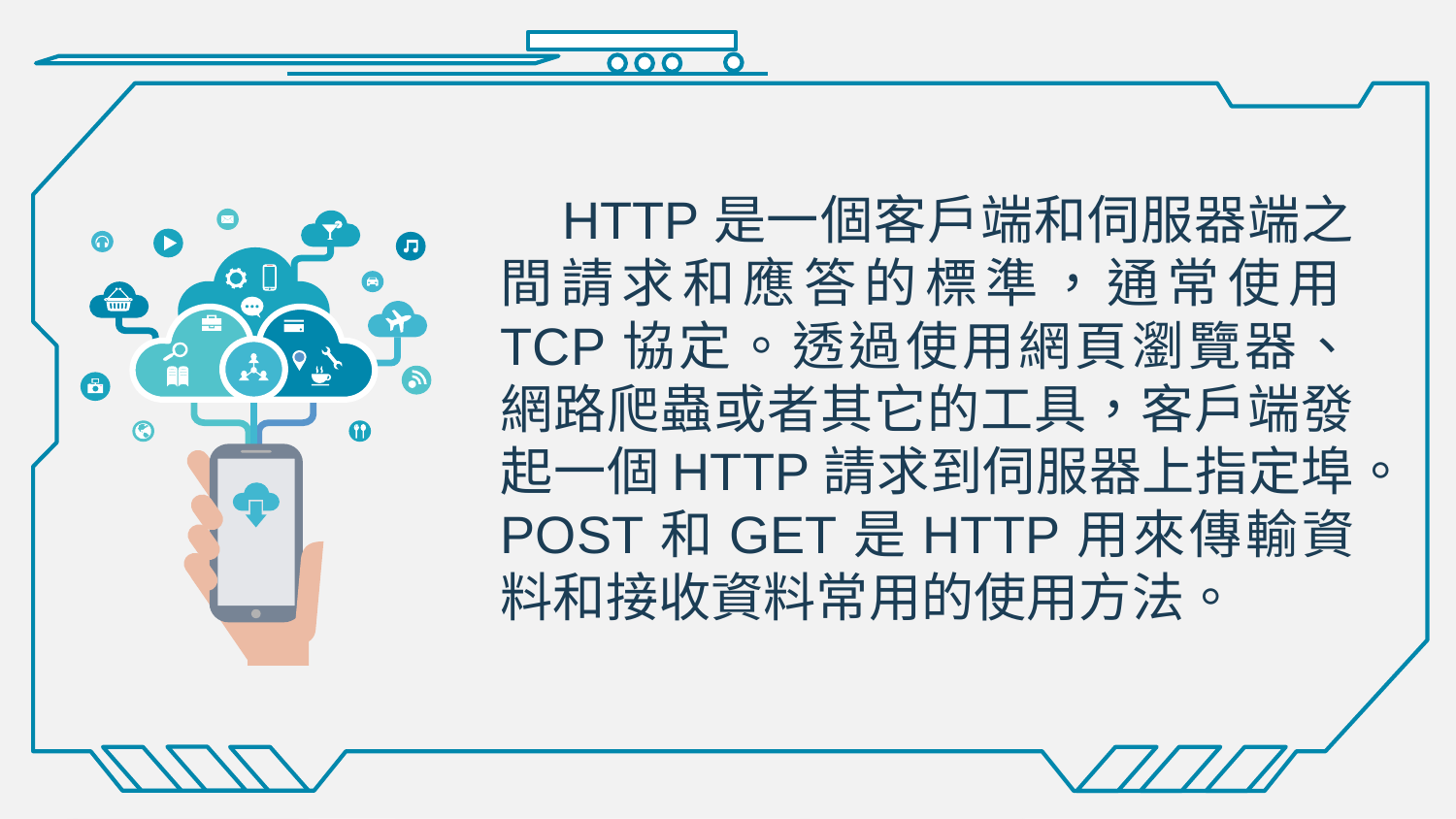

HTTP是一個客戶端和伺服器端之間請求和應答的標準，通常使用TCP協定。透過使用網頁瀏覽器、網路爬蟲或者其它的工具，客戶端發起一個HTTP請求到伺服器上指定埠。POST和GET是HTTP用來傳輸資料和接收資料常用的使用方法。